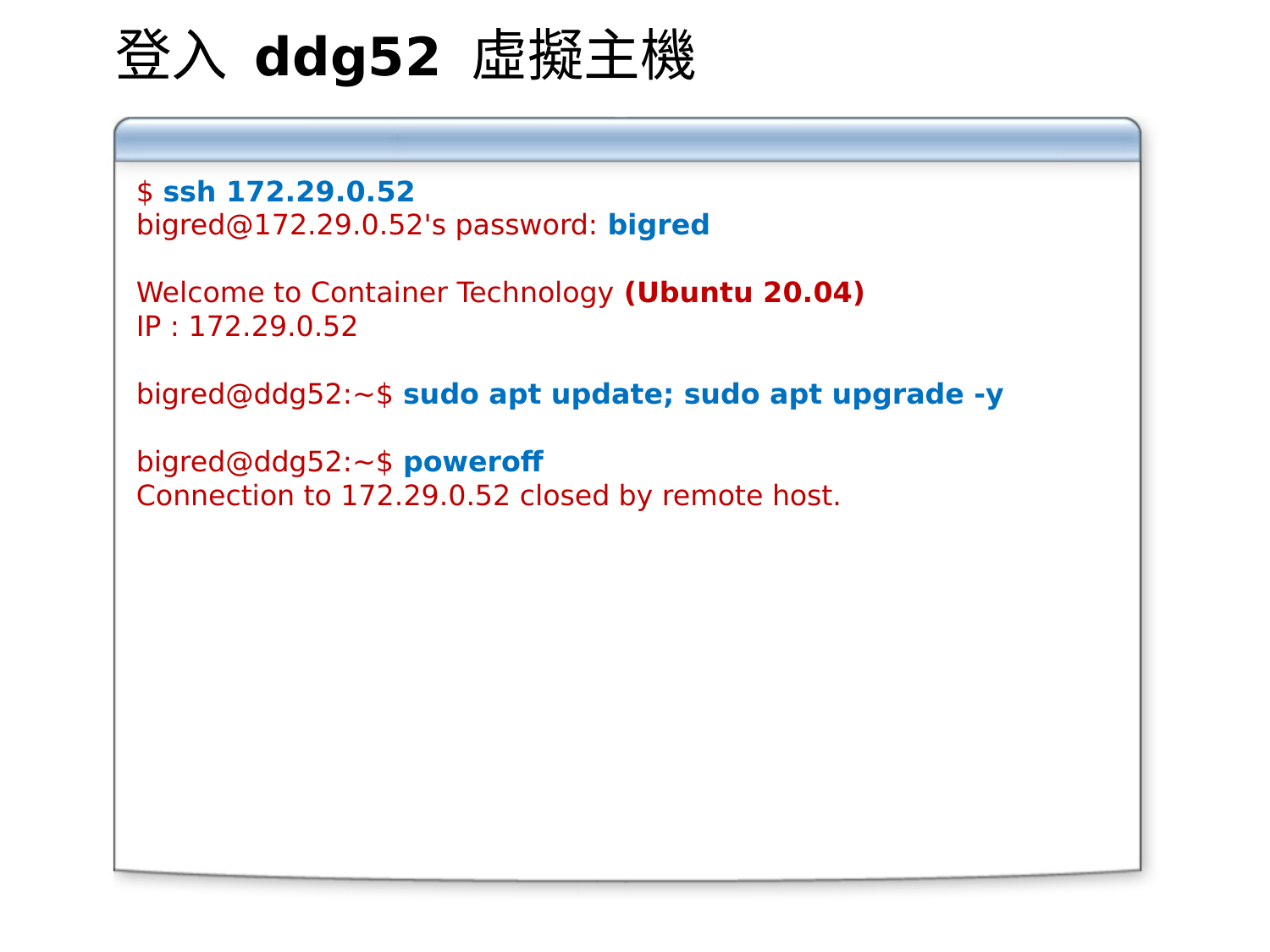

# 登入 ddg52 虛擬主機
$ ssh 172.29.0.52
bigred@172.29.0.52's password: bigred

Welcome to Container Technology (Ubuntu 20.04)
IP : 172.29.0.52

bigred@ddg52:~$ sudo apt update; sudo apt upgrade -y

bigred@ddg52:~$ poweroff
Connection to 172.29.0.52 closed by remote host.